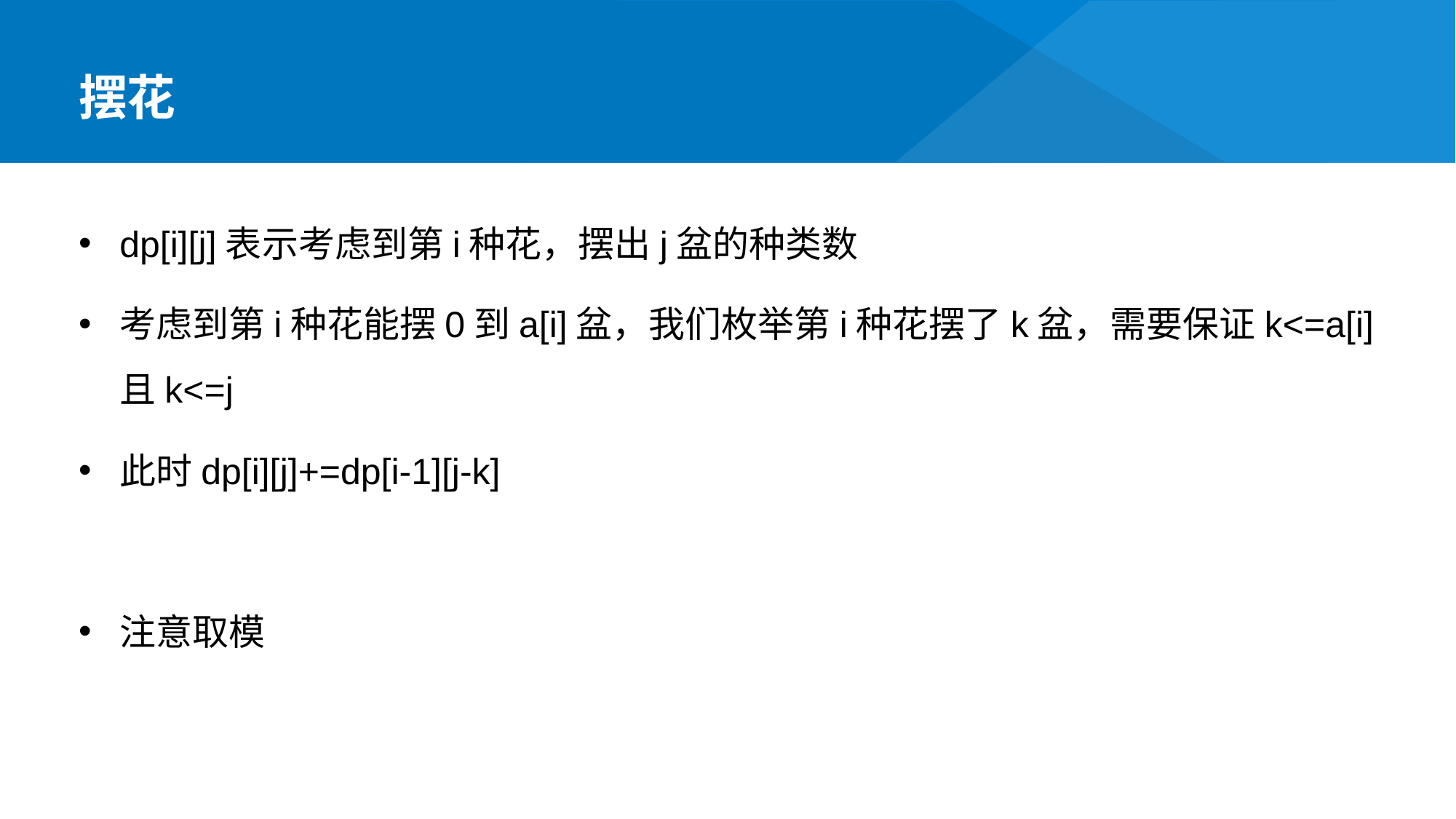

摆花
dp[i][j]表示考虑到第i种花，摆出j盆的种类数
考虑到第i种花能摆0到a[i]盆，我们枚举第i种花摆了k盆，需要保证k<=a[i]且k<=j
此时dp[i][j]+=dp[i-1][j-k]

注意取模